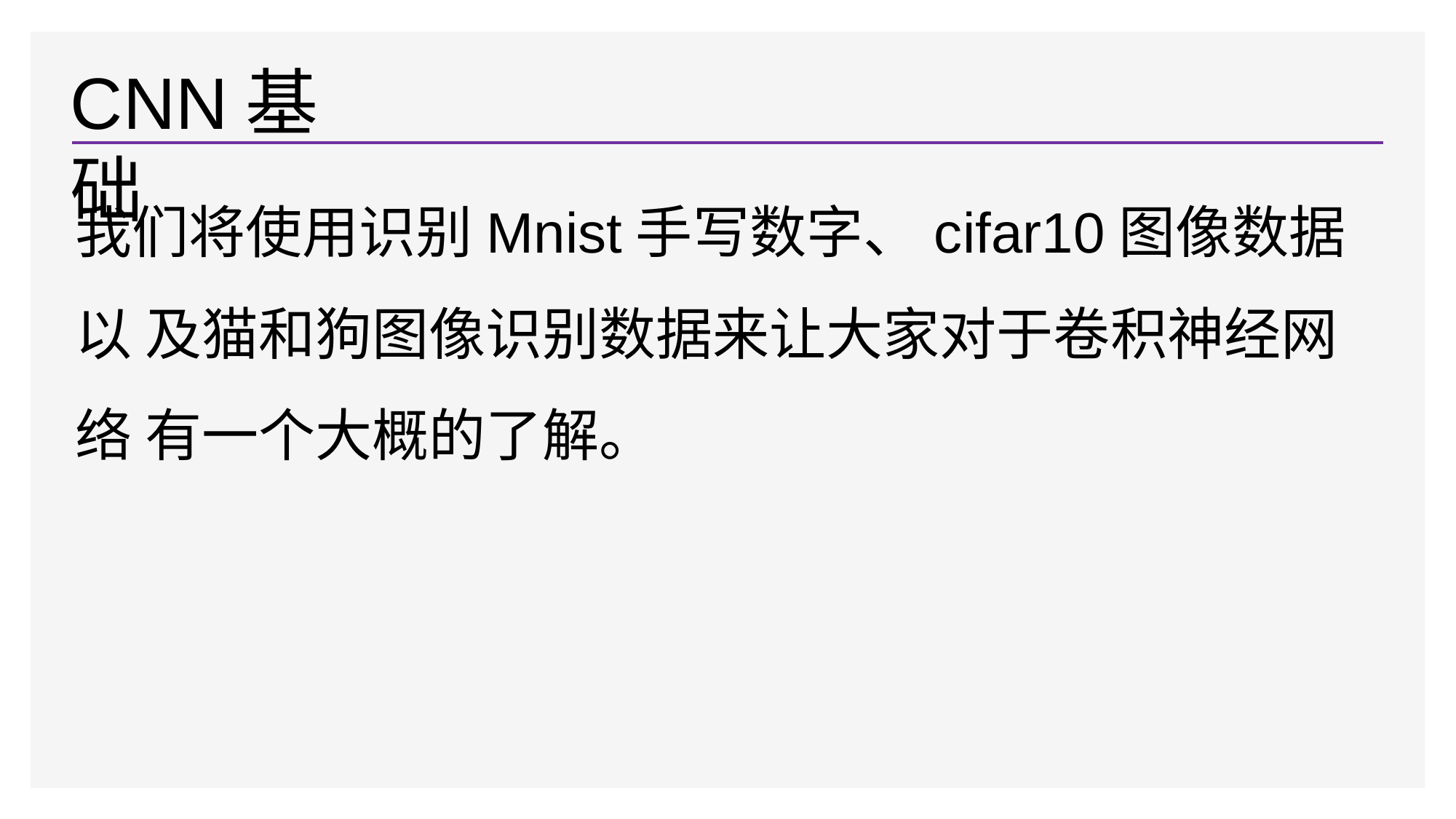

CNN基础
我们将使用识别Mnist手写数字、cifar10图像数据以 及猫和狗图像识别数据来让大家对于卷积神经网络 有一个大概的了解。